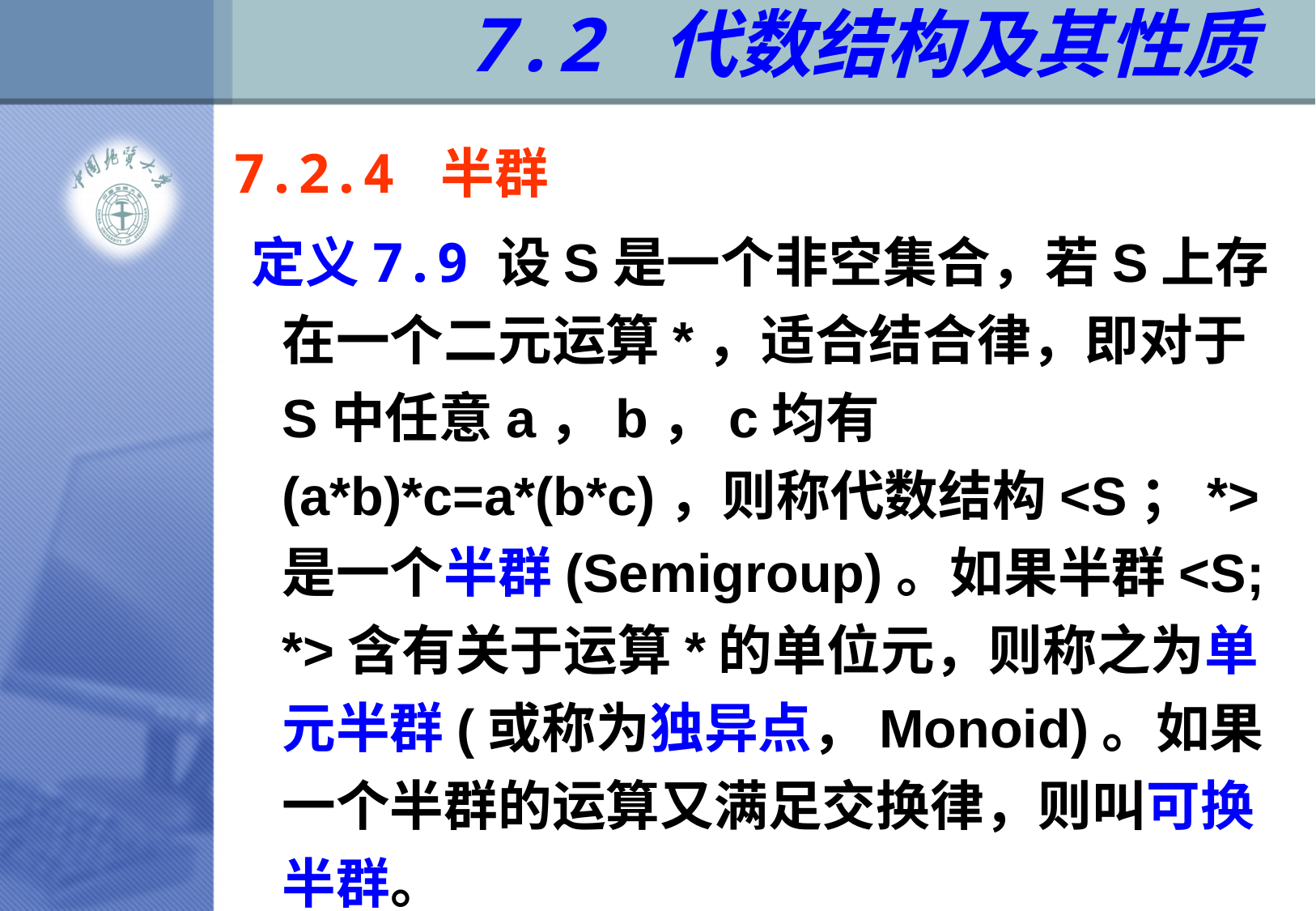

# 7.2 代数结构及其性质
 7.2.4 半群
   定义7.9 设S是一个非空集合，若S上存在一个二元运算*，适合结合律，即对于S中任意a，b，c均有(a*b)*c=a*(b*c)，则称代数结构<S；*>是一个半群(Semigroup)。如果半群<S; *>含有关于运算*的单位元，则称之为单元半群(或称为独异点，Monoid)。如果一个半群的运算又满足交换律，则叫可换半群。